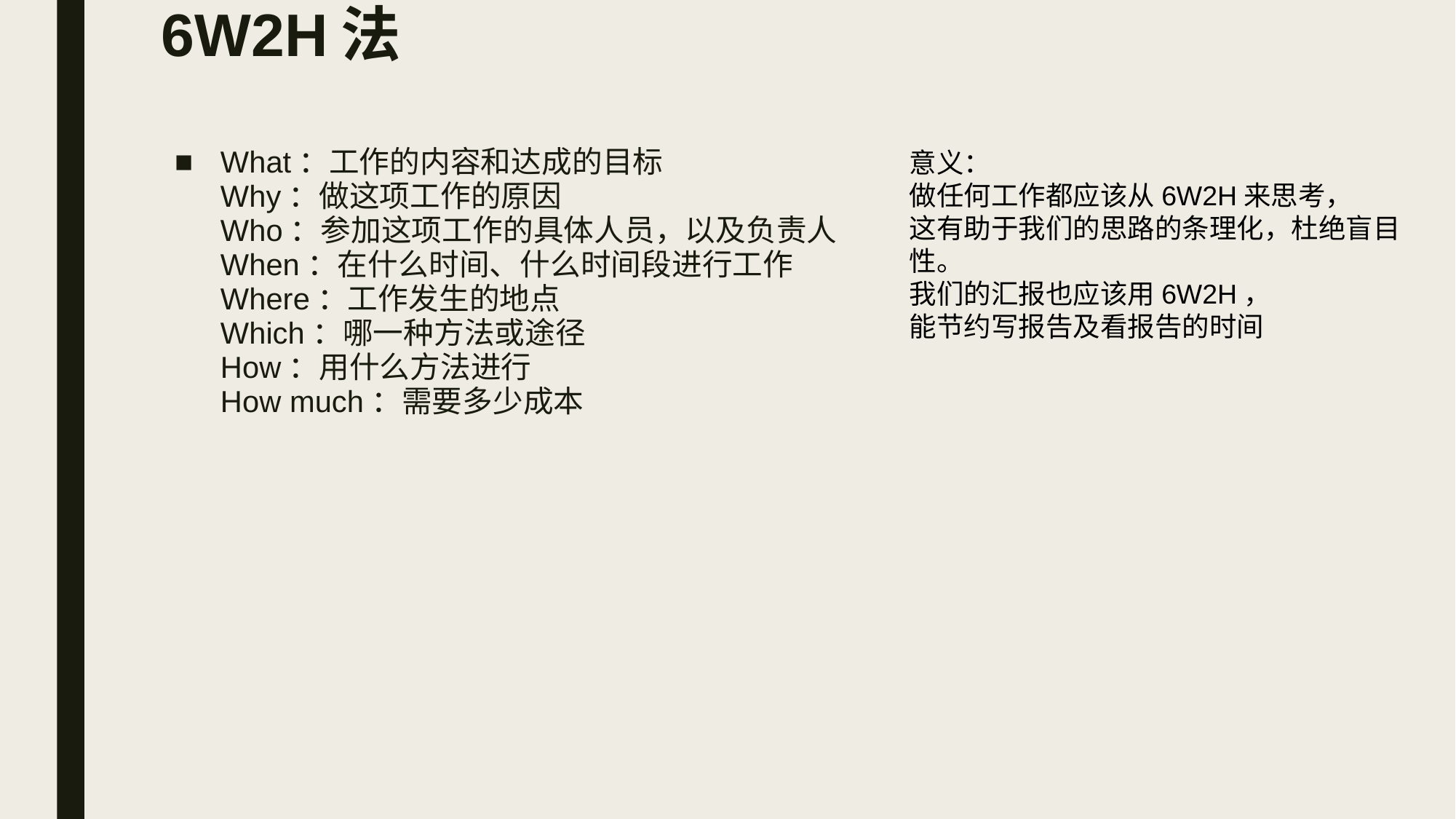

# 6W2H法
What：工作的内容和达成的目标
Why：做这项工作的原因
Who：参加这项工作的具体人员，以及负责人
When：在什么时间、什么时间段进行工作
Where：工作发生的地点 
Which：哪一种方法或途径
How：用什么方法进行
How much：需要多少成本
意义：
做任何工作都应该从6W2H来思考，
这有助于我们的思路的条理化，杜绝盲目性。
我们的汇报也应该用6W2H，
能节约写报告及看报告的时间